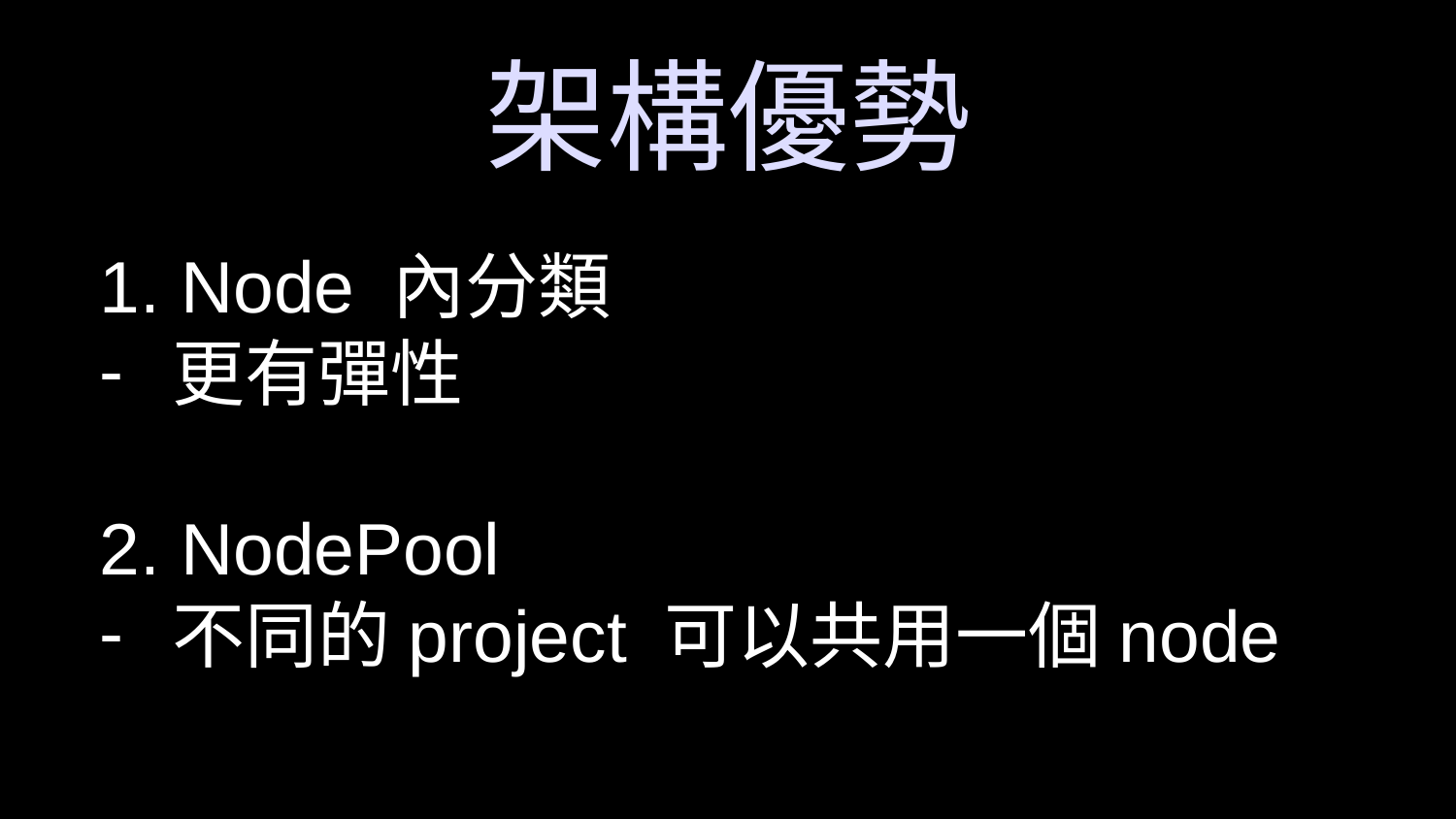

架構優勢
1. Node 內分類
更有彈性

2. NodePool
不同的project 可以共用一個node